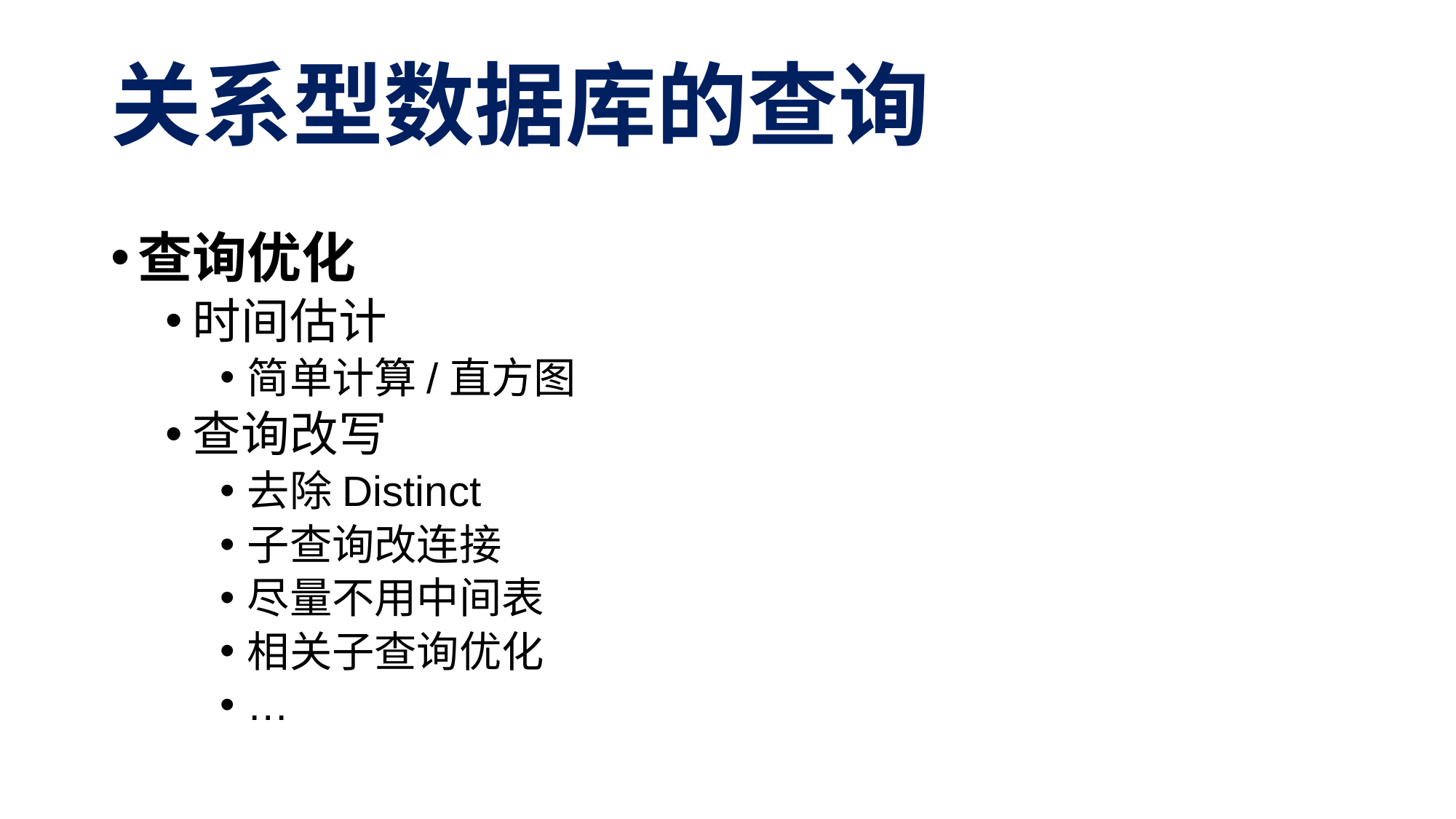

# 关系型数据库的查询
查询优化
时间估计
简单计算/直方图
查询改写
去除Distinct
子查询改连接
尽量不用中间表
相关子查询优化
…